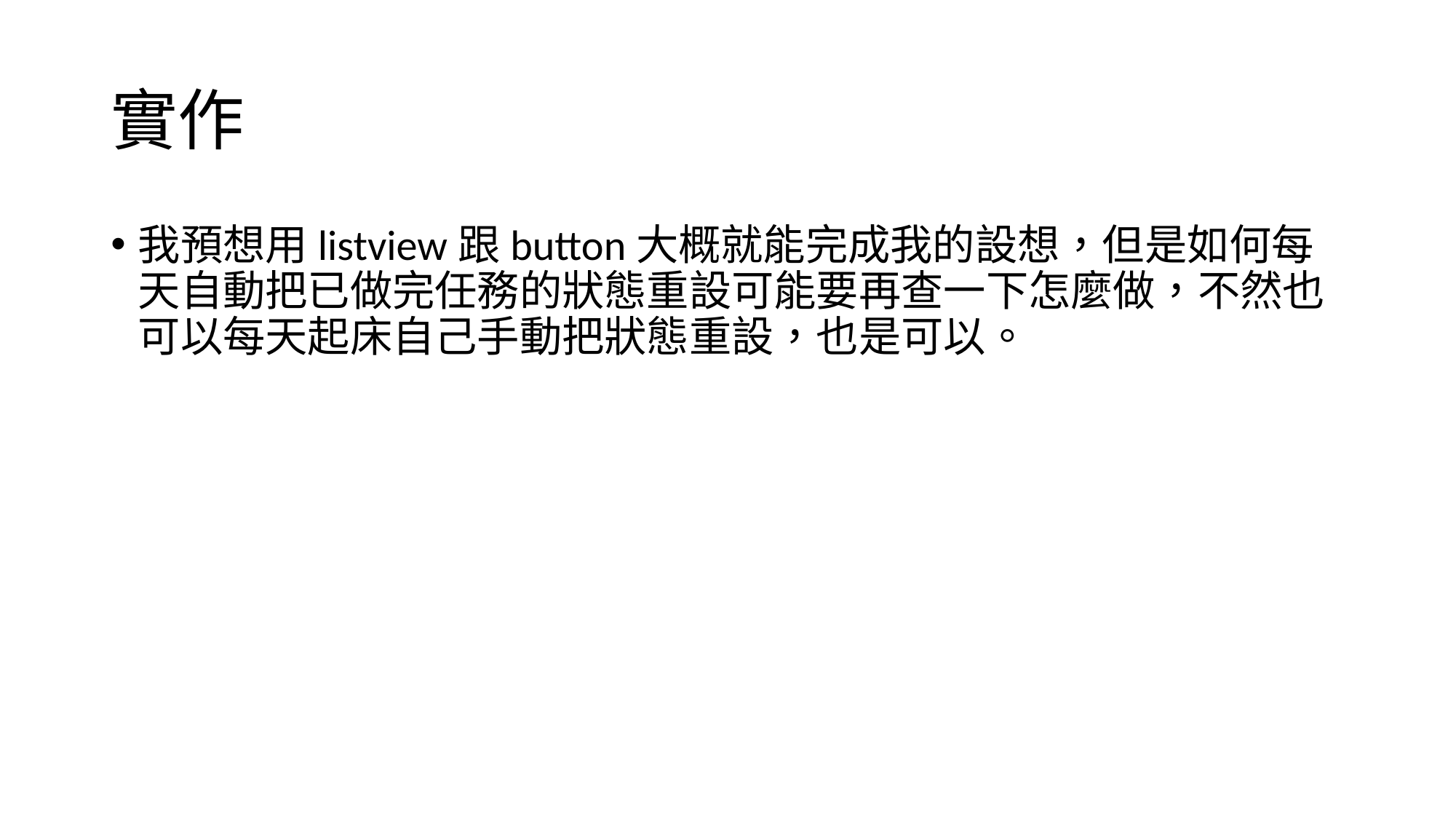

# 實作
我預想用listview跟button大概就能完成我的設想，但是如何每天自動把已做完任務的狀態重設可能要再查一下怎麼做，不然也可以每天起床自己手動把狀態重設，也是可以。